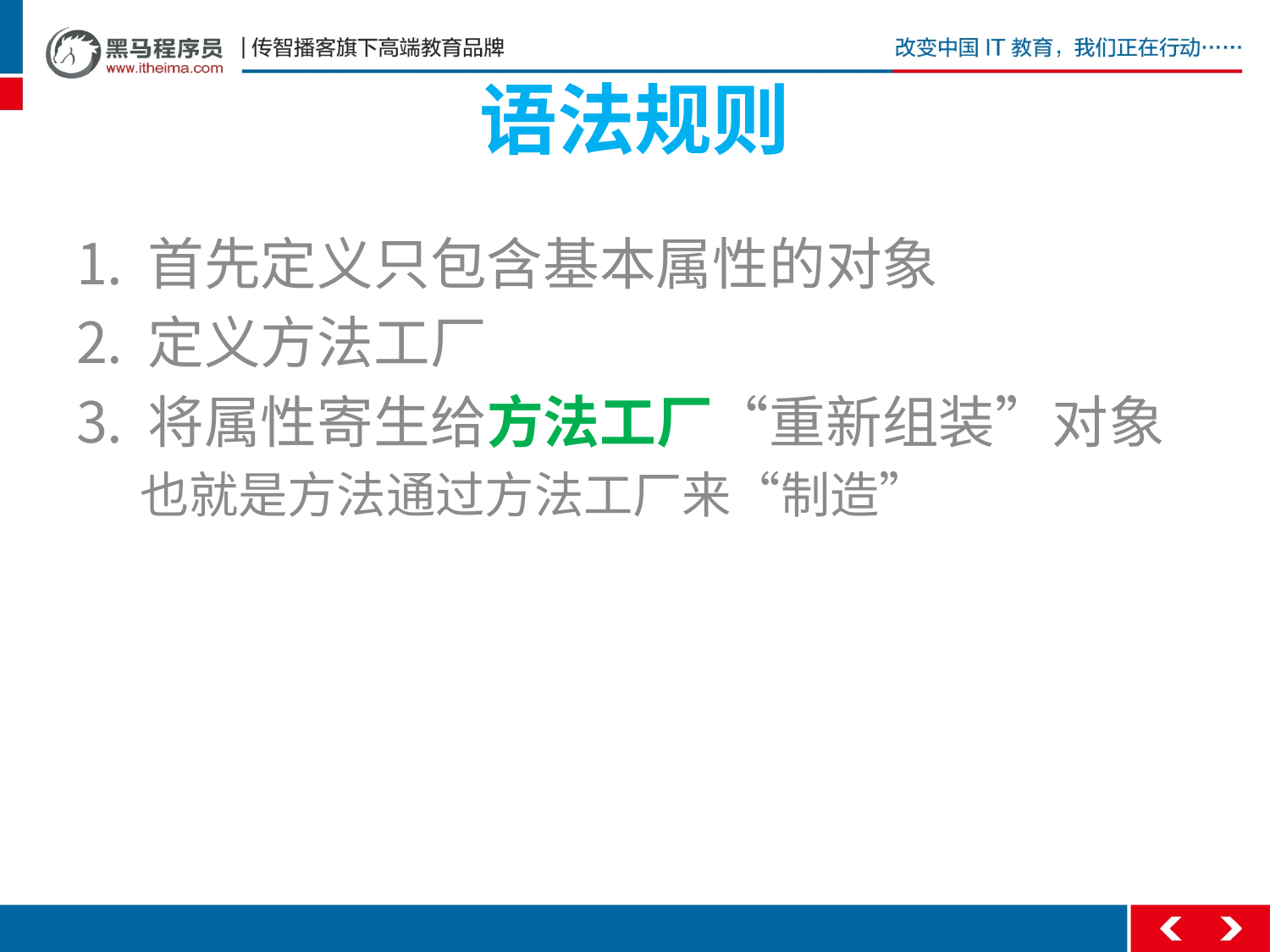

# 语法规则
首先定义只包含基本属性的对象
定义方法工厂
将属性寄生给方法工厂“重新组装”对象
也就是方法通过方法工厂来“制造”